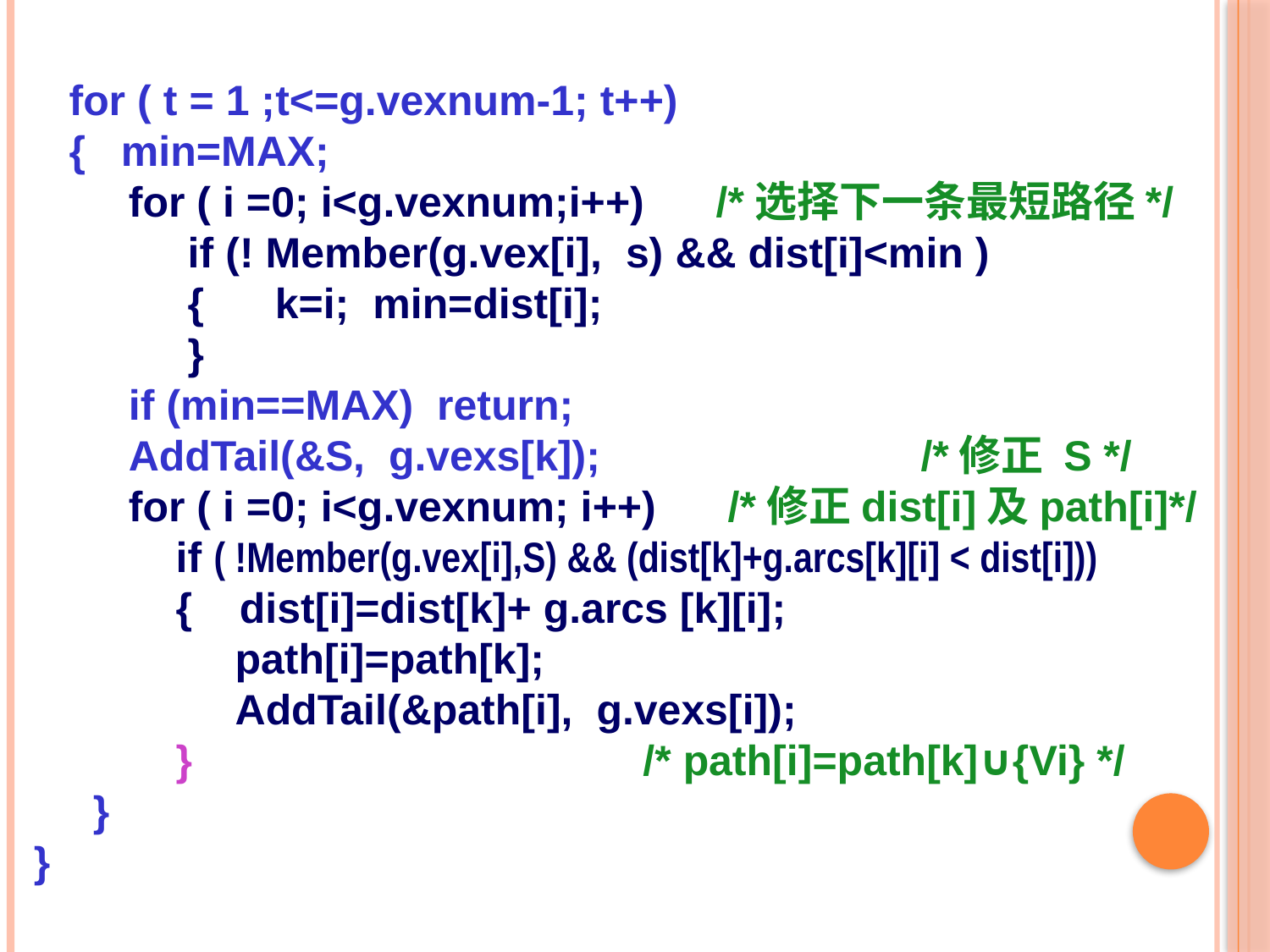

for ( t = 1 ;t<=g.vexnum-1; t++)
   {   min=MAX;
        for ( i =0; i<g.vexnum;i++)      /*选择下一条最短路径*/
             if (! Member(g.vex[i],  s) && dist[i]<min )
             {      k=i;  min=dist[i];
             }
        if (min==MAX)  return;
        AddTail(&S,  g.vexs[k]);                           /*修正 S */
        for ( i =0; i<g.vexnum; i++)      /*修正dist[i]及path[i]*/
            if ( !Member(g.vex[i],S) && (dist[k]+g.arcs[k][i] < dist[i]))
            {    dist[i]=dist[k]+ g.arcs [k][i];
                 path[i]=path[k];
                 AddTail(&path[i],  g.vexs[i]);
            }                                      /* path[i]=path[k]∪{Vi} */
     }
}